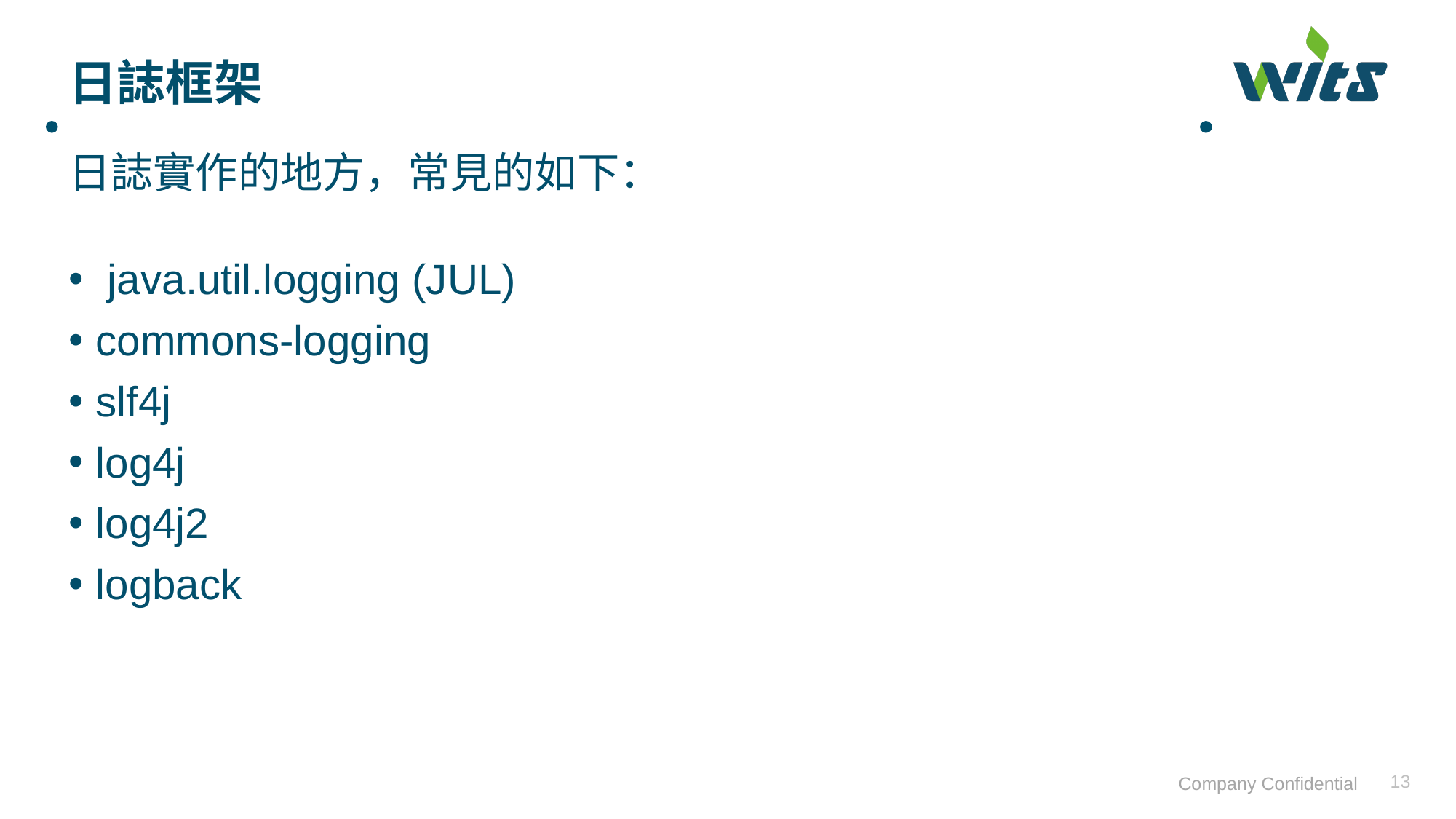

# 日誌框架
日誌實作的地方，常見的如下：

 java.util.logging (JUL)
commons-logging
slf4j
log4j
log4j2
logback
13